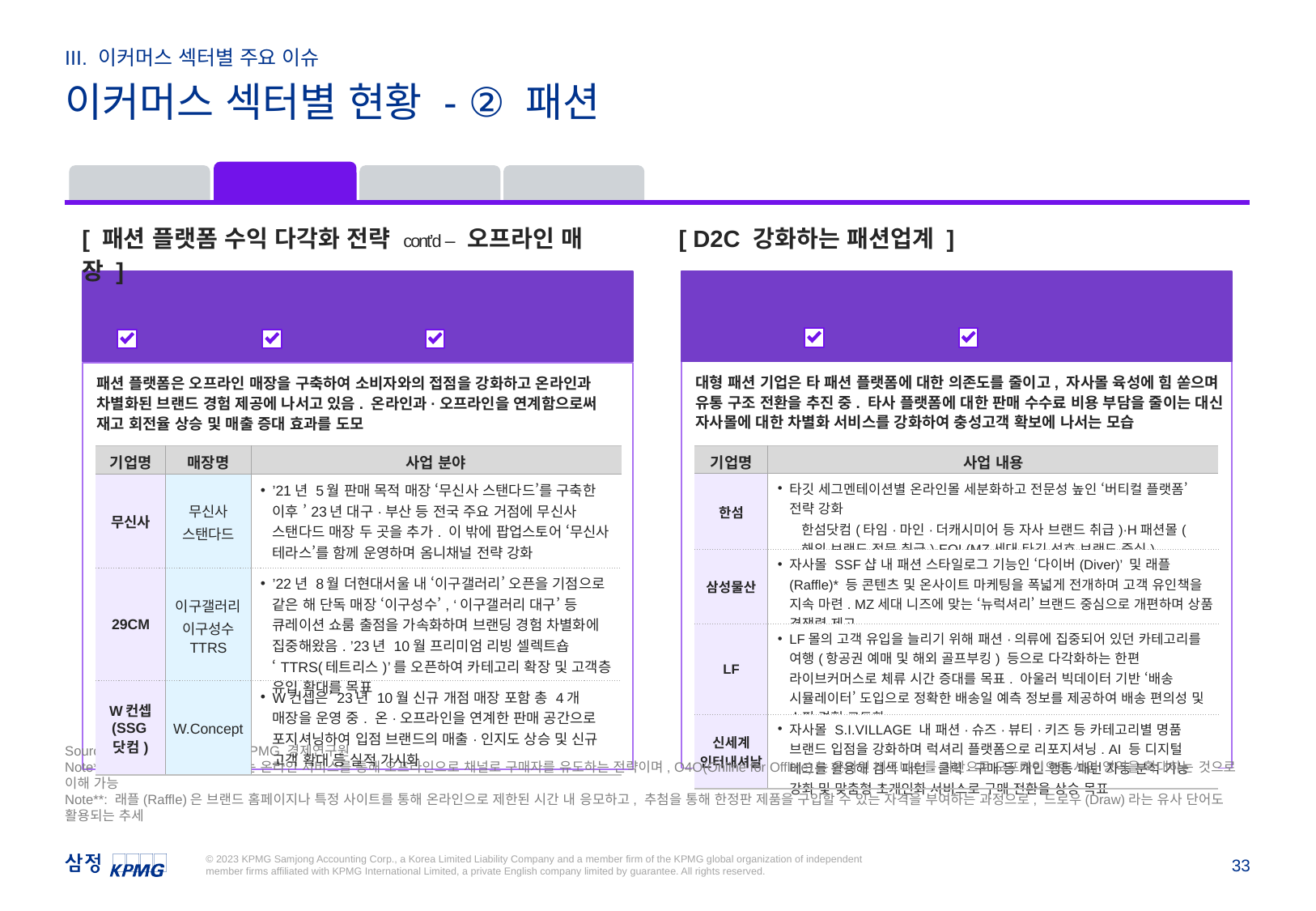

III. 이커머스 섹터별 주요 이슈
이커머스 섹터별 현황 - ② 패션
패션
식품
딜리버리
라이프스타일
[ 패션 플랫폼 수익 다각화 전략 cont’d – 오프라인 매장 ]
[ D2C 강화하는 패션업계 ]
자사몰 강화하며 타 패션 플랫폼 의존도 낮추는 패션업계
대형 패션 기업은 타 패션 플랫폼에 대한 의존도를 줄이고, 자사몰 육성에 힘 쏟으며 유통 구조 전환을 추진 중. 타사 플랫폼에 대한 판매 수수료 비용 부담을 줄이는 대신 자사몰에 대한 차별화 서비스를 강화하여 충성고객 확보에 나서는 모습

오프라인 매장으로 판로 확대하며 O2O·O4O* 전략 강화

패션 플랫폼은 오프라인 매장을 구축하여 소비자와의 접점을 강화하고 온라인과 차별화된 브랜드 경험 제공에 나서고 있음. 온라인과·오프라인을 연계함으로써 재고 회전율 상승 및 매출 증대 효과를 도모
수익성 제고

 충성고객 확보

고객 접점 확대

쇼핑 편의성 제고

브랜딩 경험 강화

| 기업명 | 매장명 | 사업 분야 |
| --- | --- | --- |
| 무신사 | 무신사 스탠다드 | ’21년 5월 판매 목적 매장 ‘무신사 스탠다드’를 구축한 이후 ’23년 대구·부산 등 전국 주요 거점에 무신사 스탠다드 매장 두 곳을 추가. 이 밖에 팝업스토어 ‘무신사 테라스’를 함께 운영하며 옴니채널 전략 강화 |
| 29CM | 이구갤러리 이구성수 TTRS | ’22년 8월 더현대서울 내 ‘이구갤러리’ 오픈을 기점으로 같은 해 단독 매장 ‘이구성수’, ‘이구갤러리 대구’ 등 큐레이션 쇼룸 출점을 가속화하며 브랜딩 경험 차별화에 집중해왔음. ’23년 10월 프리미엄 리빙 셀렉트숍 ‘TTRS(테트리스)’를 오픈하여 카테고리 확장 및 고객층 유입 확대를 목표 |
| W컨셉 (SSG닷컴) | W.Concept | W컨셉은’23년 10월 신규 개점 매장 포함 총 4개 매장을 운영 중. 온·오프라인을 연계한 판매 공간으로 포지셔닝하여 입점 브랜드의 매출·인지도 상승 및 신규 고객 확대 등 실적 가시화 |
| 기업명 | 사업 내용 |
| --- | --- |
| 한섬 | 타깃 세그멘테이션별 온라인몰 세분화하고 전문성 높인 ‘버티컬 플랫폼’ 전략 강화 한섬닷컴(타임·마인·더캐시미어 등 자사 브랜드 취급)·H패션몰(해외 브랜드 전문 취급)·EQL(MZ세대 타깃 선호 브랜드 중심) |
| 삼성물산 | 자사몰 SSF샵 내 패션 스타일로그 기능인 ‘다이버(Diver)’ 및 래플(Raffle)\* 등 콘텐츠 및 온사이트 마케팅을 폭넓게 전개하며 고객 유인책을 지속 마련. MZ세대 니즈에 맞는 ‘뉴럭셔리’ 브랜드 중심으로 개편하며 상품 경쟁력 제고 |
| LF | LF몰의 고객 유입을 늘리기 위해 패션·의류에 집중되어 있던 카테고리를 여행(항공권 예매 및 해외 골프부킹) 등으로 다각화하는 한편 라이브커머스로 체류 시간 증대를 목표. 아울러 빅데이터 기반 ‘배송 시뮬레이터’ 도입으로 정확한 배송일 예측 정보를 제공하여 배송 편의성 및 쇼핑 경험 고도화 |
| 신세계 인터내셔날 | 자사몰 S.I.VILLAGE 내 패션·슈즈·뷰티·키즈 등 카테고리별 명품 브랜드 입점을 강화하며 럭셔리 플랫폼으로 리포지셔닝. AI 등 디지털 테크를 활용해 검색 패턴·클릭·구매 등 개인 행동 패턴 자동 분석 기능 강화 및 맞춤형 초개인화 서비스로 구매 전환율 상승 목표 |
Source: 언론보도 종합, 삼정KPMG 경제연구원
Note*: O2O(Online to Offline)는 온라인 서비스를 통해 오프라인으로 채널로 구매자를 유도하는 전략이며, O4O(Online for Offline)는 온라인 비즈니스를 기반으로 오프라인으로 사업 영역을 확대하는 것으로 이해 가능
Note**: 래플(Raffle)은 브랜드 홈페이지나 특정 사이트를 통해 온라인으로 제한된 시간 내 응모하고, 추첨을 통해 한정판 제품을 구입할 수 있는 자격을 부여하는 과정으로, 드로우(Draw)라는 유사 단어도 활용되는 추세